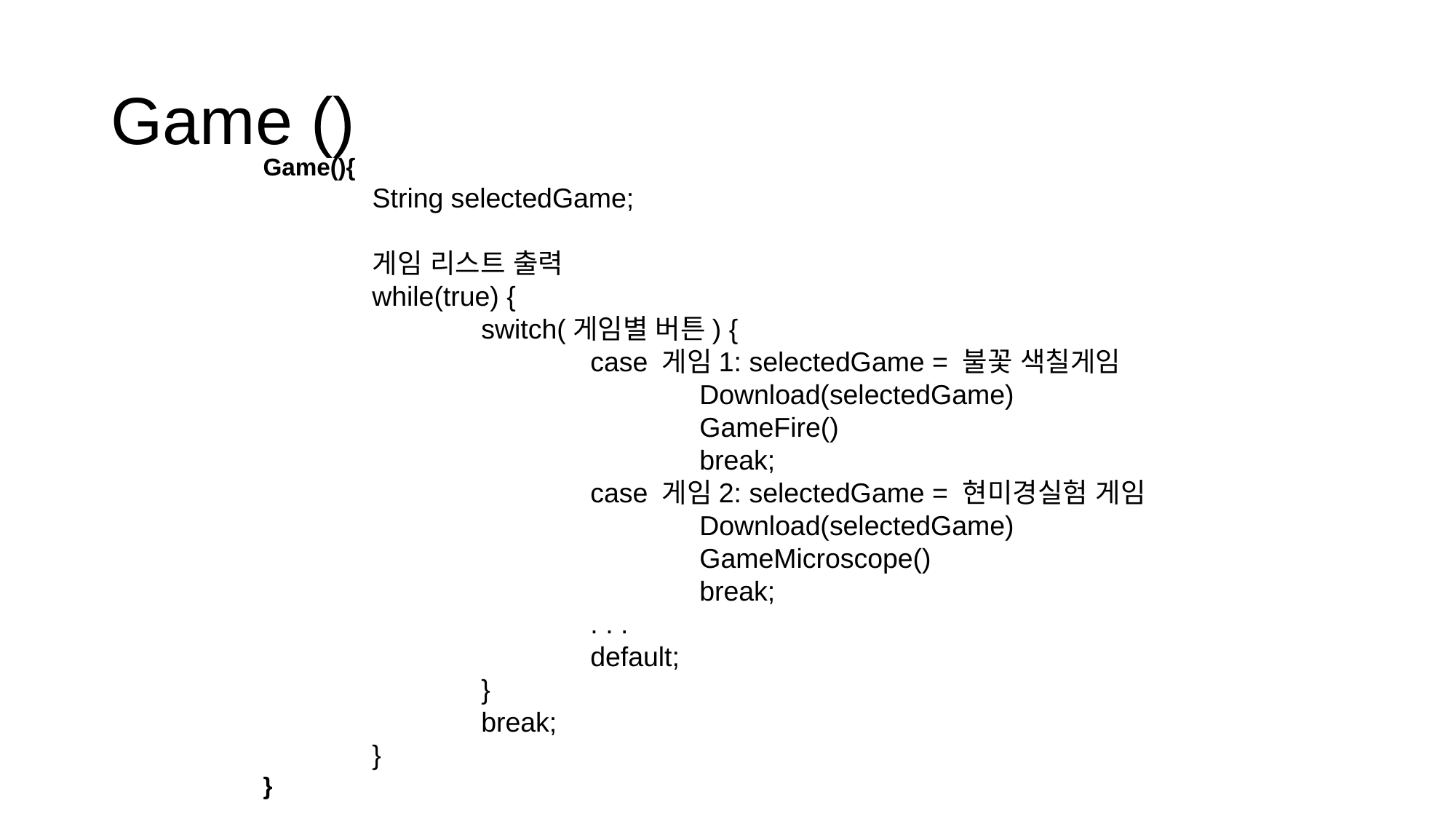

# Game ()

Game(){
	String selectedGame;

	게임 리스트 출력
		while(true) {
			switch(게임별 버튼) {
				case 게임1: selectedGame = 불꽃 색칠게임
					Download(selectedGame)
					GameFire()
					break;
				case 게임2: selectedGame = 현미경실험 게임
					Download(selectedGame)
					GameMicroscope()
					break;
				. . .
				default;
			}
			break;
		}
}